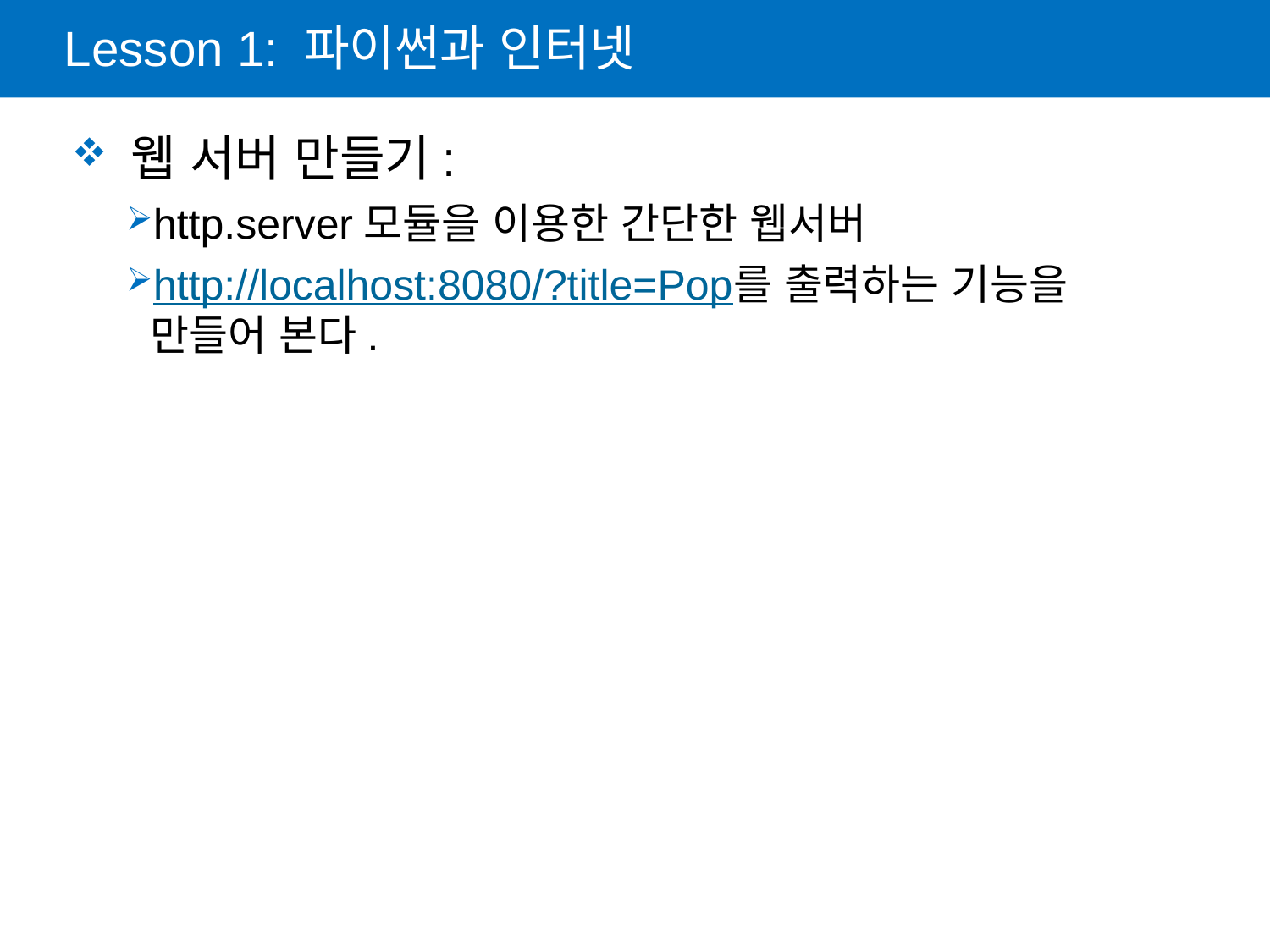

# Lesson 1: 파이썬과 인터넷
 웹 서버 만들기:
http.server모듈을 이용한 간단한 웹서버
http://localhost:8080/?title=Pop를 출력하는 기능을 만들어 본다.